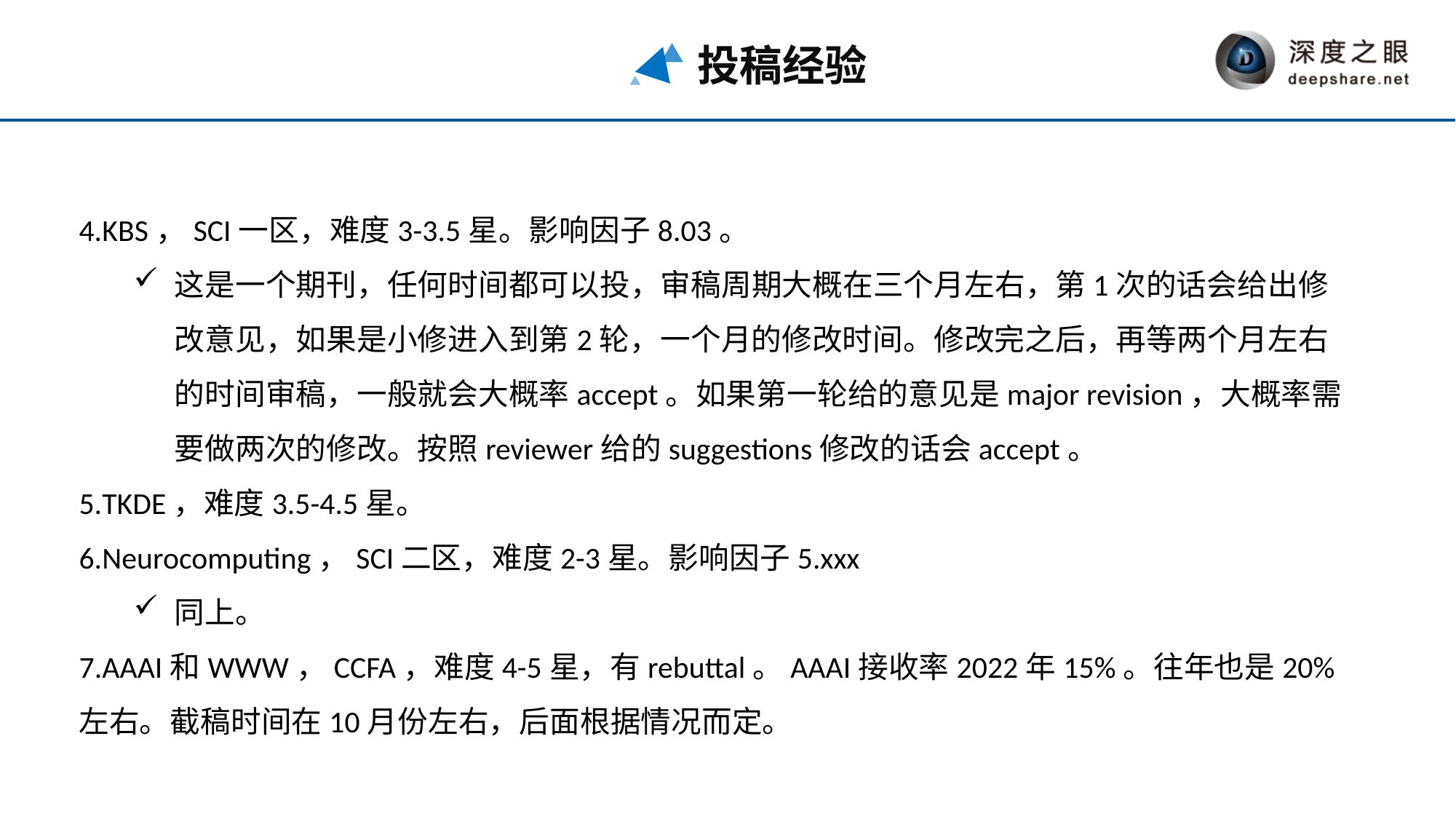

投稿经验

KBS，SCI一区，难度3-3.5星。影响因子8.03。
这是一个期刊，任何时间都可以投，审稿周期大概在三个月左右，第1次的话会给出修改意见，如果是小修进入到第2轮，一个月的修改时间。修改完之后，再等两个月左右的时间审稿，一般就会大概率accept。如果第一轮给的意见是major revision，大概率需要做两次的修改。按照reviewer给的suggestions修改的话会accept。
TKDE，难度3.5-4.5星。
Neurocomputing，SCI二区，难度2-3星。影响因子5.xxx
同上。
7.AAAI和WWW，CCFA，难度4-5星，有rebuttal。AAAI接收率2022年15%。往年也是20%左右。截稿时间在10月份左右，后面根据情况而定。